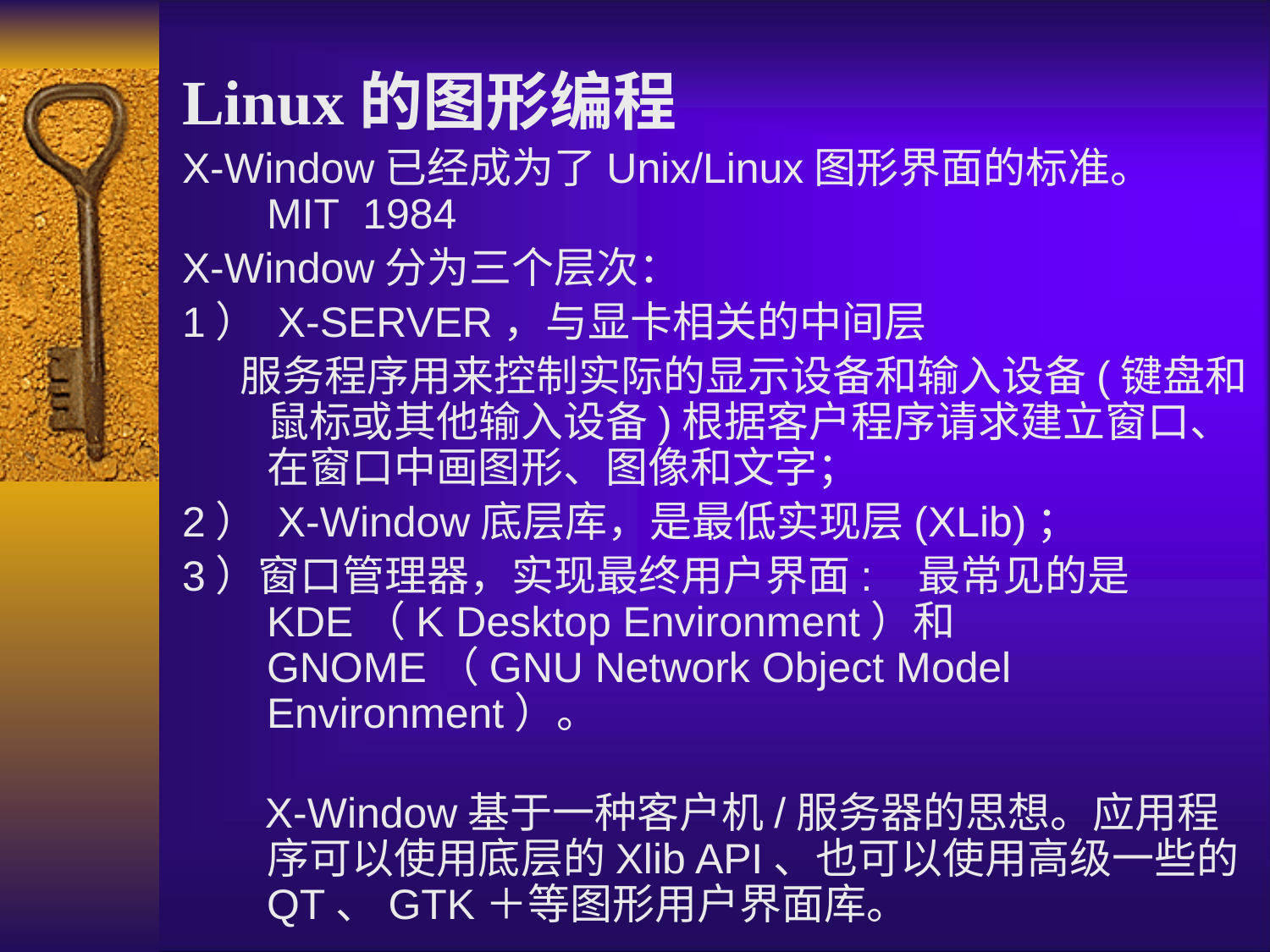

Linux的图形编程
X-Window已经成为了Unix/Linux图形界面的标准。     MIT  1984
X-Window分为三个层次：
1） X-SERVER，与显卡相关的中间层
     服务程序用来控制实际的显示设备和输入设备(键盘和鼠标或其他输入设备)根据客户程序请求建立窗口、在窗口中画图形、图像和文字；
2） X-Window底层库，是最低实现层(XLib)；
3）窗口管理器，实现最终用户界面:   最常见的是KDE（K Desktop Environment）和GNOME（GNU Network Object Model Environment）。
       X-Window基于一种客户机/服务器的思想。应用程序可以使用底层的Xlib API、也可以使用高级一些的QT、GTK＋等图形用户界面库。